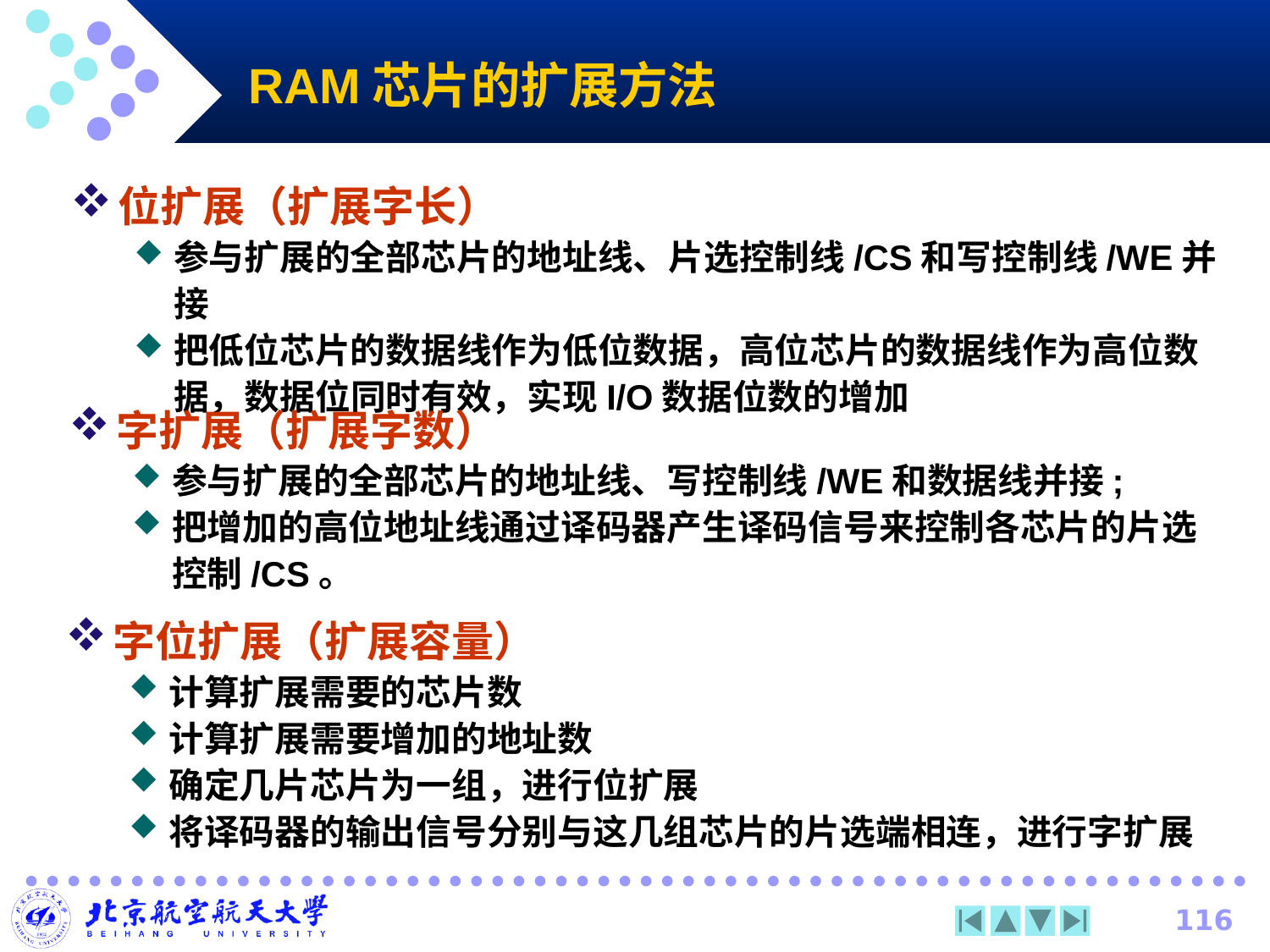

RAM芯片的扩展方法
位扩展（扩展字长）
参与扩展的全部芯片的地址线、片选控制线/CS和写控制线/WE并接
把低位芯片的数据线作为低位数据，高位芯片的数据线作为高位数据，数据位同时有效，实现I/O数据位数的增加
字扩展（扩展字数）
参与扩展的全部芯片的地址线、写控制线/WE和数据线并接;
把增加的高位地址线通过译码器产生译码信号来控制各芯片的片选控制/CS。
字位扩展（扩展容量）
计算扩展需要的芯片数
计算扩展需要增加的地址数
确定几片芯片为一组，进行位扩展
将译码器的输出信号分别与这几组芯片的片选端相连，进行字扩展
116